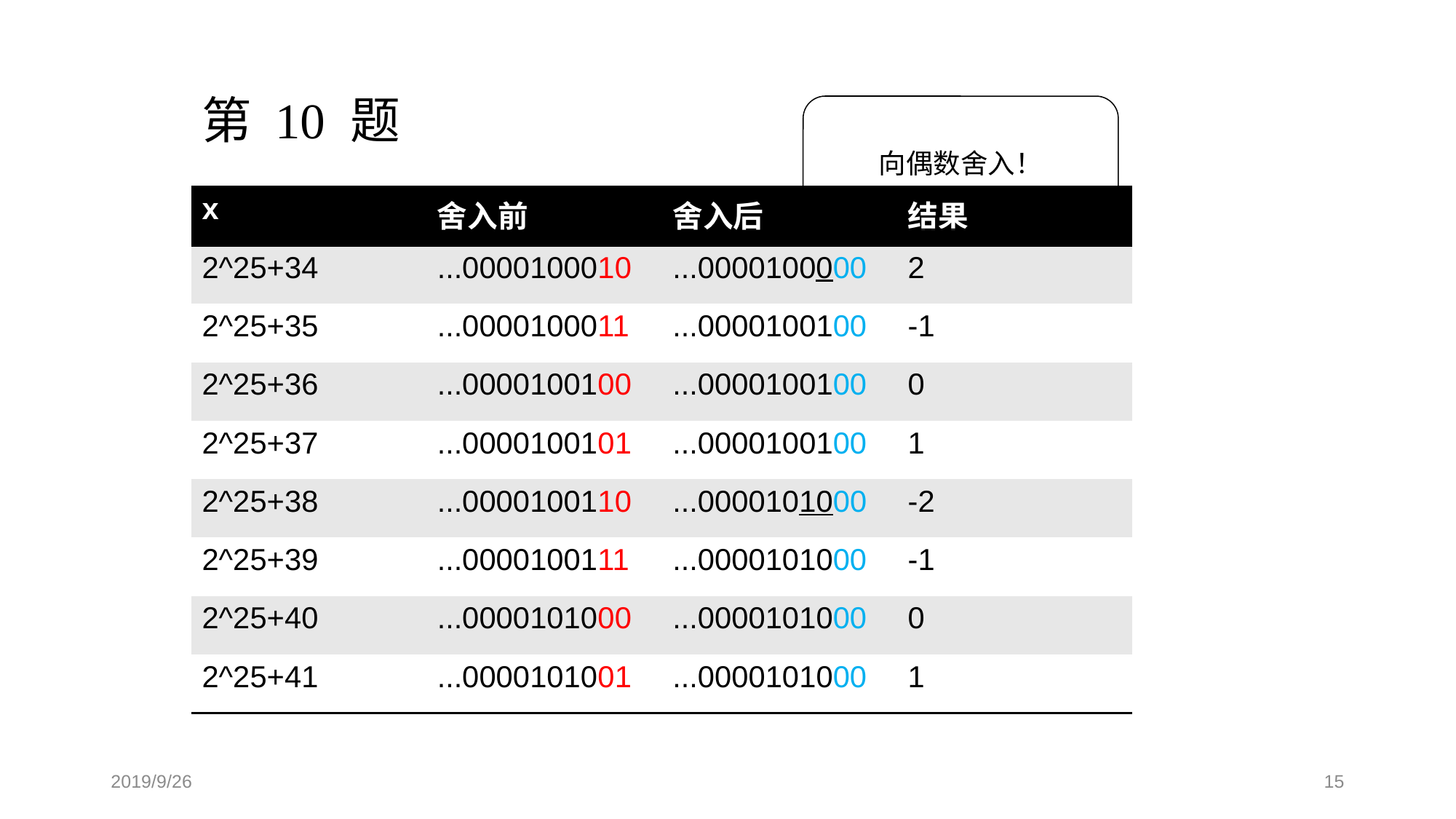

15
第 10 题
向偶数舍入！
| x | 舍入前 | 舍入后 | 结果 |
| --- | --- | --- | --- |
| 2^25+34 | ...0000100010 | ...0000100000 | 2 |
| 2^25+35 | ...0000100011 | ...0000100100 | -1 |
| 2^25+36 | ...0000100100 | ...0000100100 | 0 |
| 2^25+37 | ...0000100101 | ...0000100100 | 1 |
| 2^25+38 | ...0000100110 | ...0000101000 | -2 |
| 2^25+39 | ...0000100111 | ...0000101000 | -1 |
| 2^25+40 | ...0000101000 | ...0000101000 | 0 |
| 2^25+41 | ...0000101001 | ...0000101000 | 1 |
2019/9/26
15